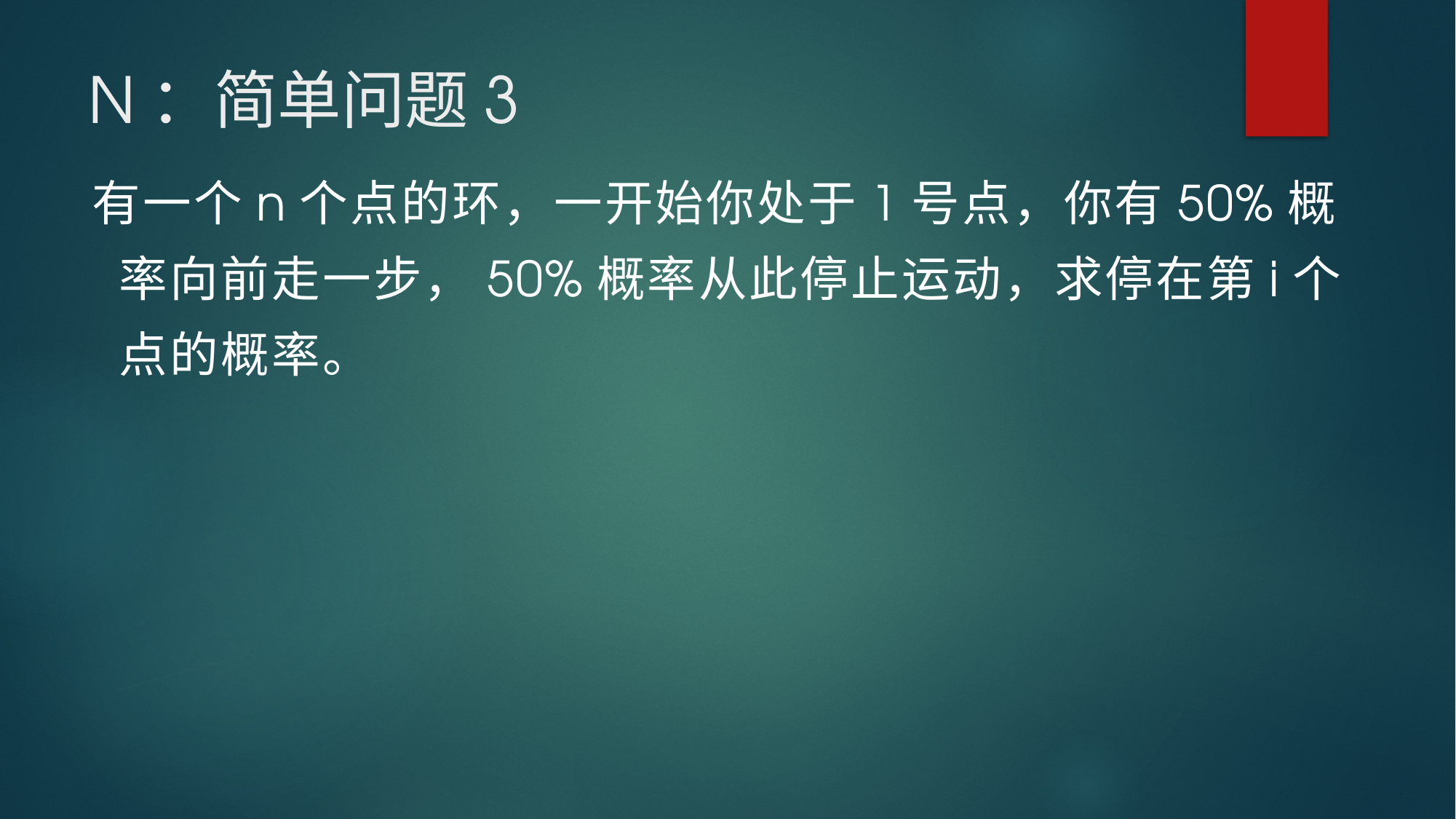

# N：简单问题3
有一个n个点的环，一开始你处于1号点，你有50%概率向前走一步，50%概率从此停止运动，求停在第i个点的概率。